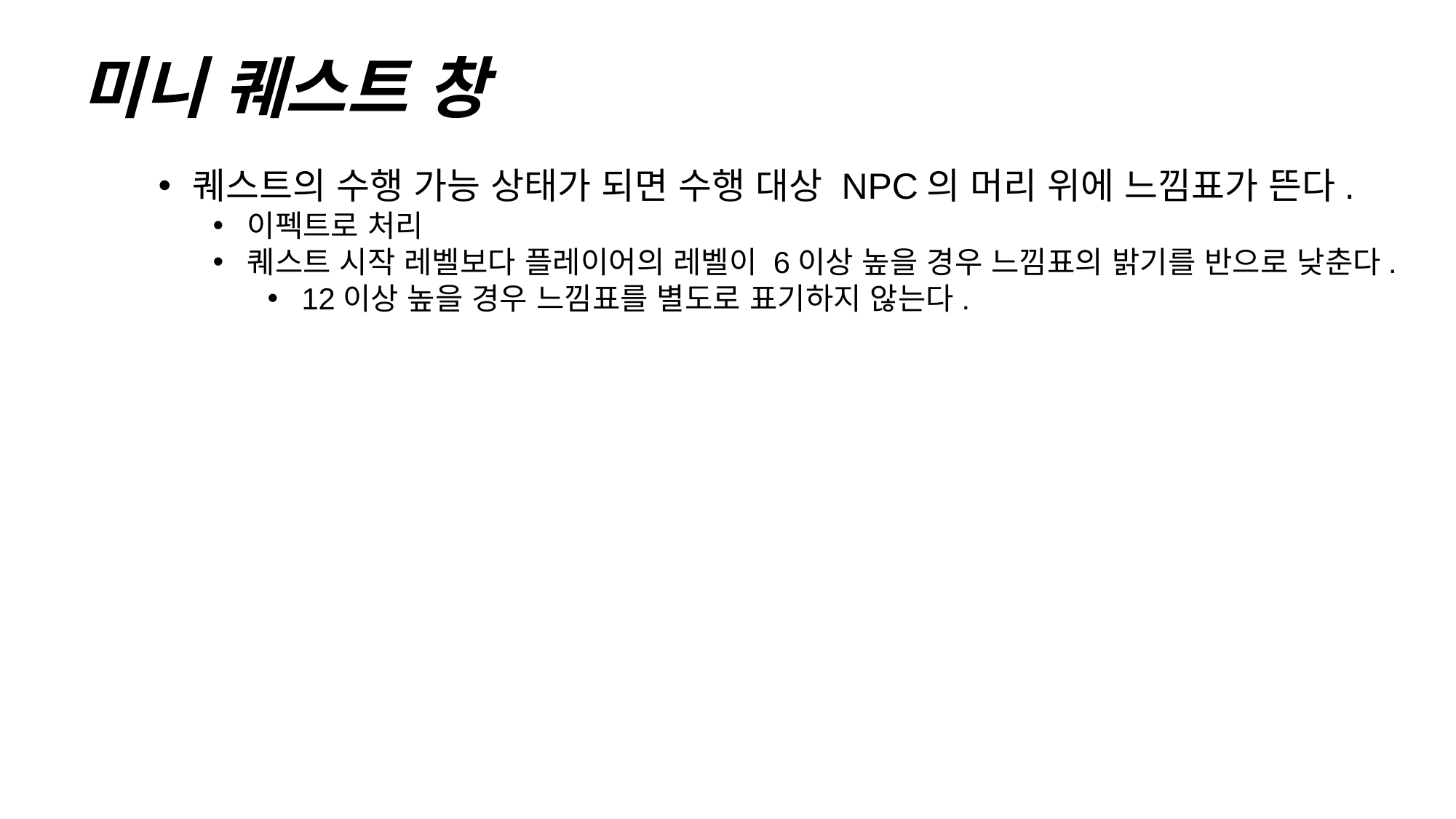

미니 퀘스트 창
퀘스트의 수행 가능 상태가 되면 수행 대상 NPC의 머리 위에 느낌표가 뜬다.
이펙트로 처리
퀘스트 시작 레벨보다 플레이어의 레벨이 6이상 높을 경우 느낌표의 밝기를 반으로 낮춘다.
12이상 높을 경우 느낌표를 별도로 표기하지 않는다.